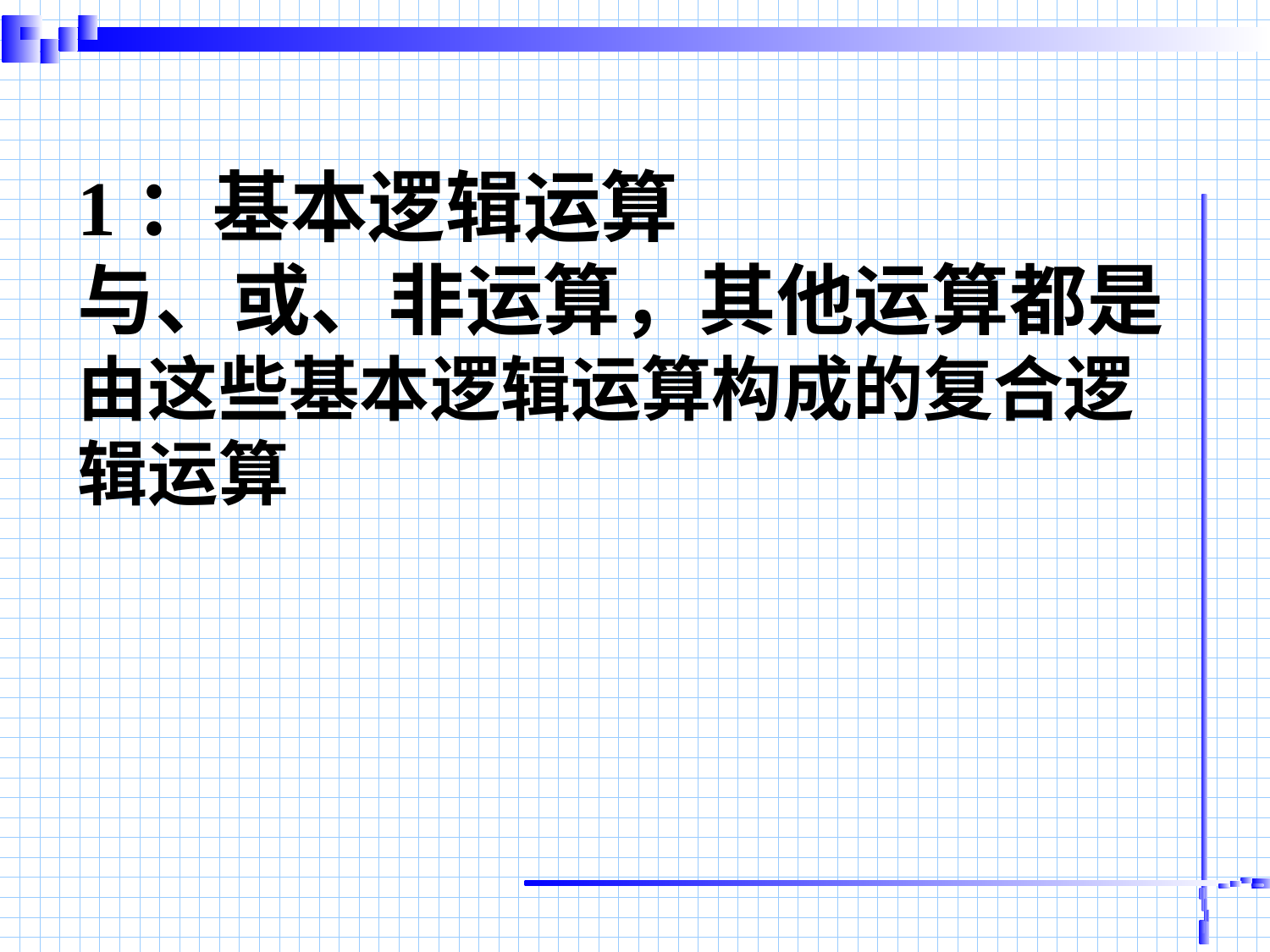

# 1：基本逻辑运算 与、或、非运算，其他运算都是由这些基本逻辑运算构成的复合逻辑运算